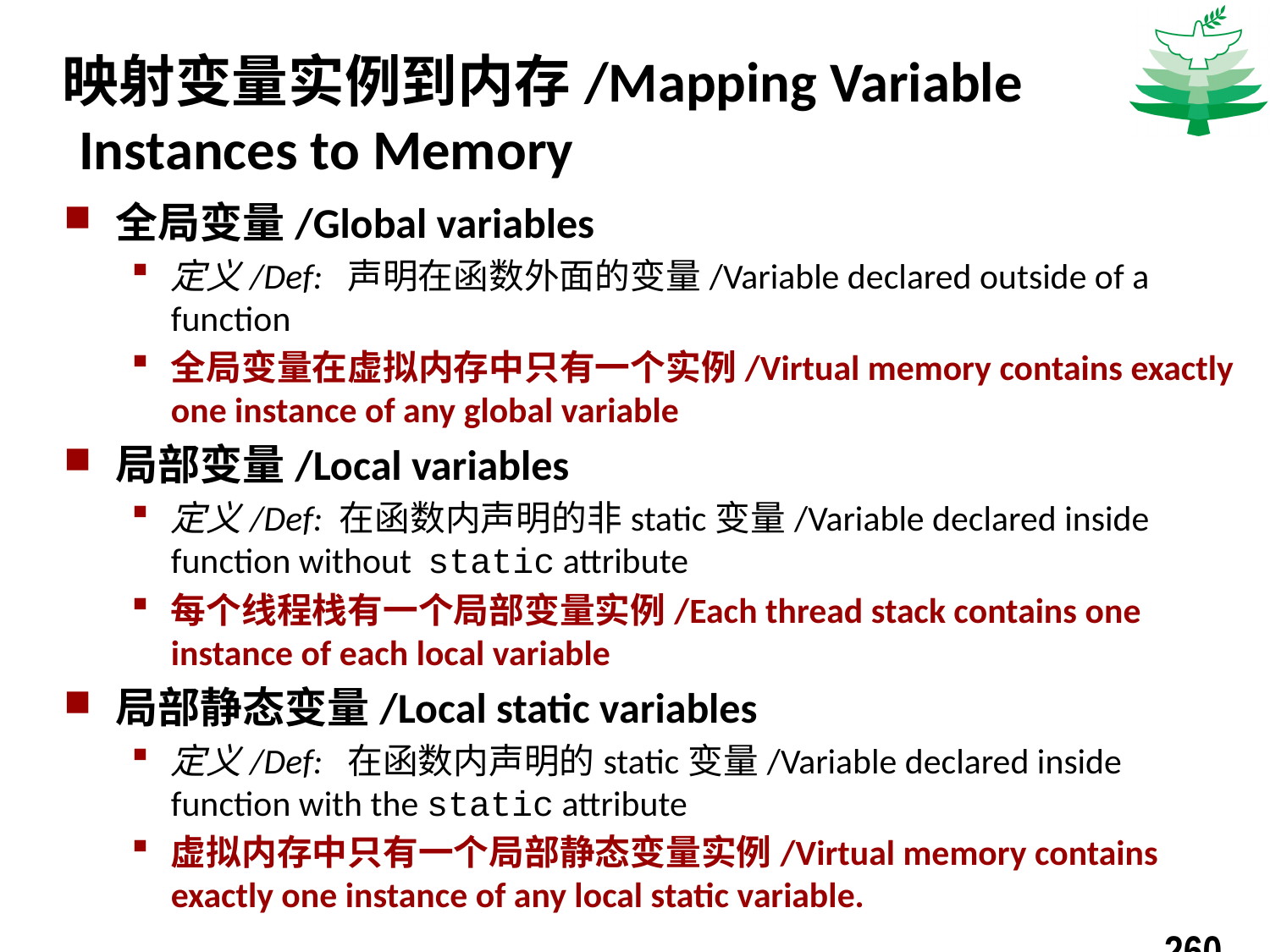

# 映射变量实例到内存/Mapping Variable Instances to Memory
全局变量/Global variables
定义/Def:  声明在函数外面的变量/Variable declared outside of a function
全局变量在虚拟内存中只有一个实例/Virtual memory contains exactly one instance of any global variable
局部变量/Local variables
定义/Def: 在函数内声明的非static变量/Variable declared inside function without  static attribute
每个线程栈有一个局部变量实例/Each thread stack contains one instance of each local variable
局部静态变量/Local static variables
定义/Def:  在函数内声明的static变量/Variable declared inside  function with the static attribute
虚拟内存中只有一个局部静态变量实例/Virtual memory contains exactly one instance of any local static variable.